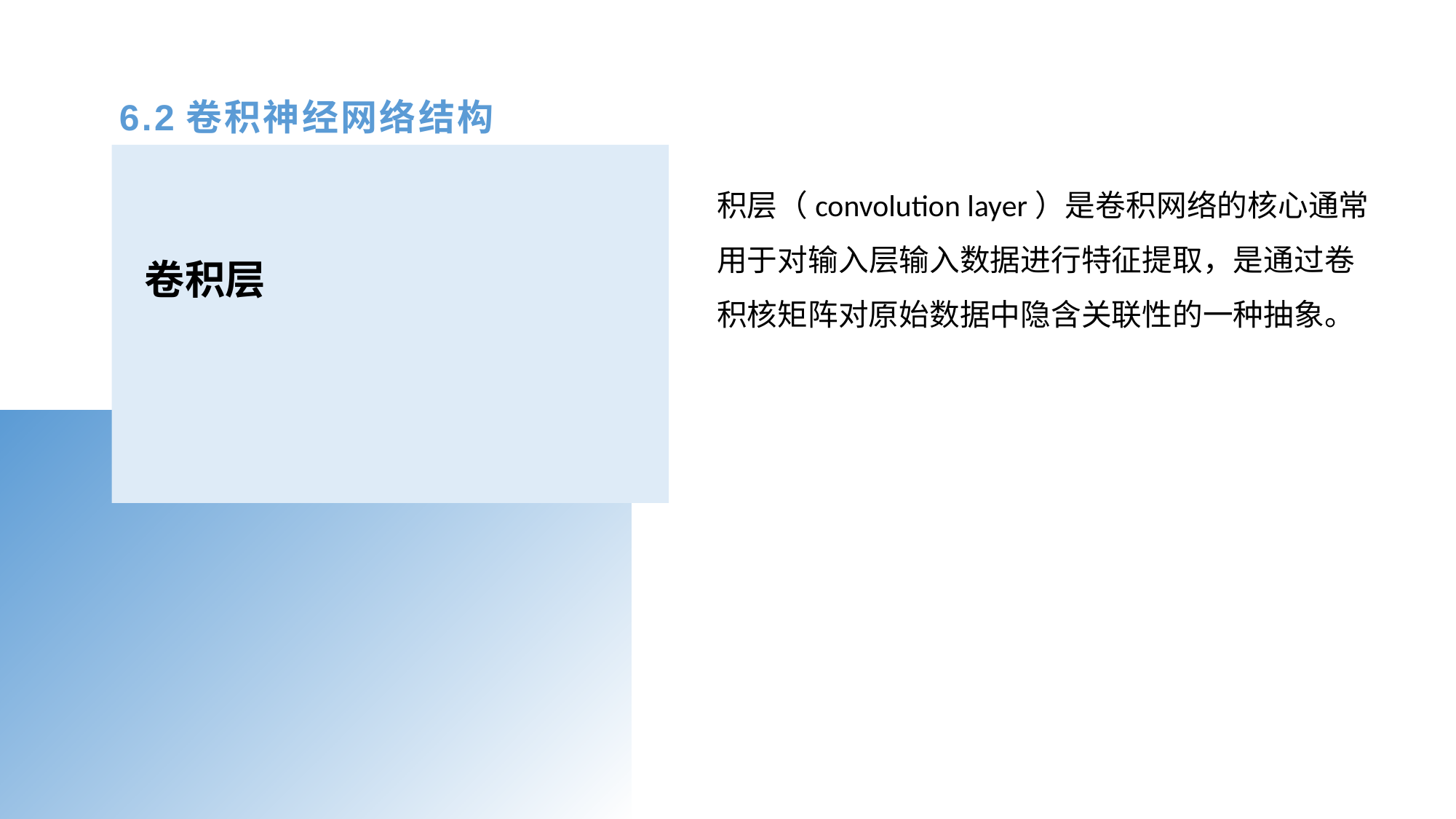

6.2卷积神经网络结构

积层（convolution layer）是卷积网络的核心通常用于对输入层输入数据进行特征提取，是通过卷积核矩阵对原始数据中隐含关联性的一种抽象。
卷积层